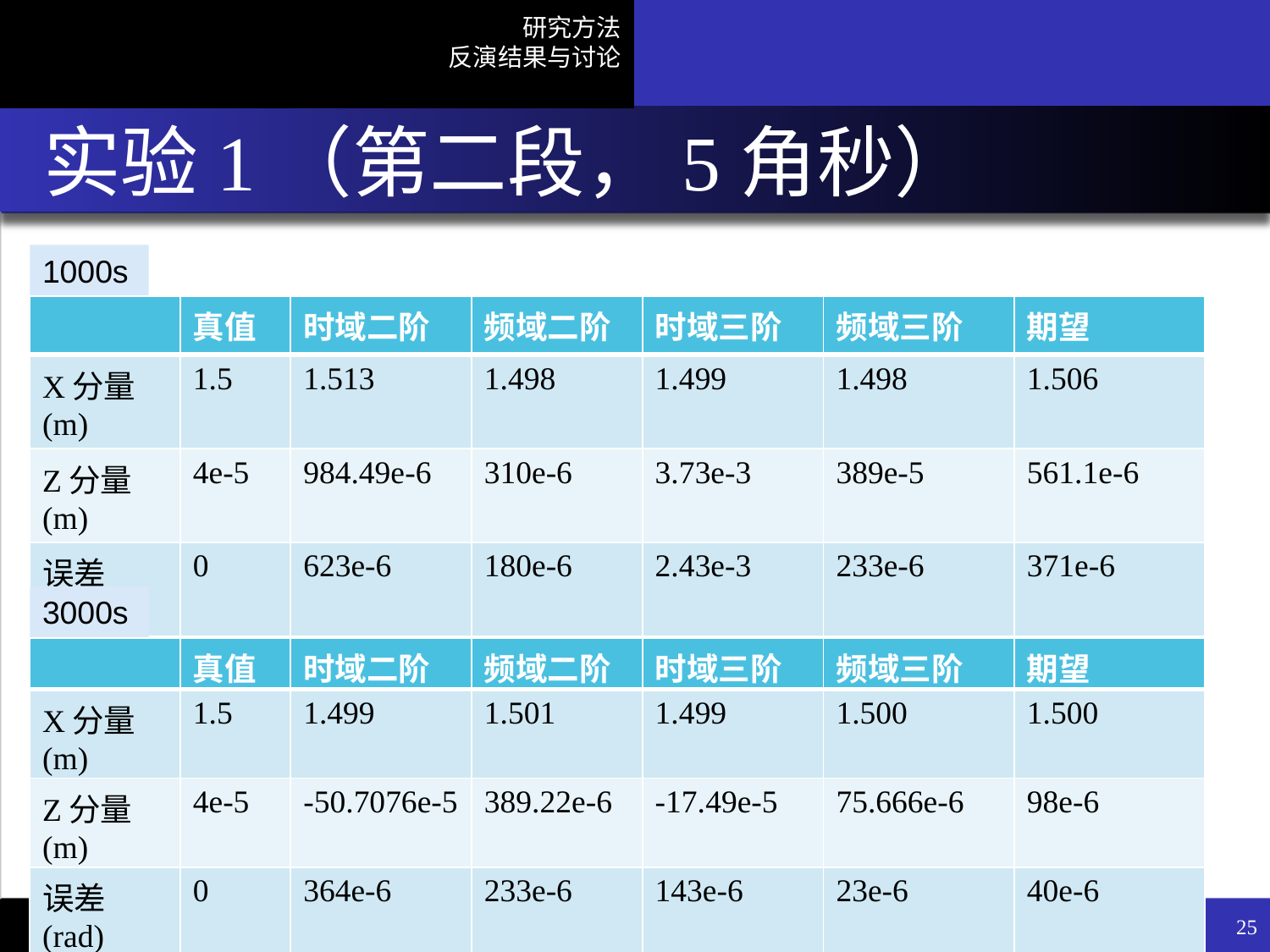

# 实验1（第二段，5角秒）
1000s
|  | 真值 | 时域二阶 | 频域二阶 | 时域三阶 | 频域三阶 | 期望 |
| --- | --- | --- | --- | --- | --- | --- |
| X分量(m) | 1.5 | 1.513 | 1.498 | 1.499 | 1.498 | 1.506 |
| Z分量(m) | 4e-5 | 984.49e-6 | 310e-6 | 3.73e-3 | 389e-5 | 561.1e-6 |
| 误差(rad) | 0 | 623e-6 | 180e-6 | 2.43e-3 | 233e-6 | 371e-6 |
3000s
|  | 真值 | 时域二阶 | 频域二阶 | 时域三阶 | 频域三阶 | 期望 |
| --- | --- | --- | --- | --- | --- | --- |
| X分量(m) | 1.5 | 1.499 | 1.501 | 1.499 | 1.500 | 1.500 |
| Z分量(m) | 4e-5 | -50.7076e-5 | 389.22e-6 | -17.49e-5 | 75.666e-6 | 98e-6 |
| 误差(rad) | 0 | 364e-6 | 233e-6 | 143e-6 | 23e-6 | 40e-6 |
低低卫卫跟踪重力卫星相位中心矢量反演
25